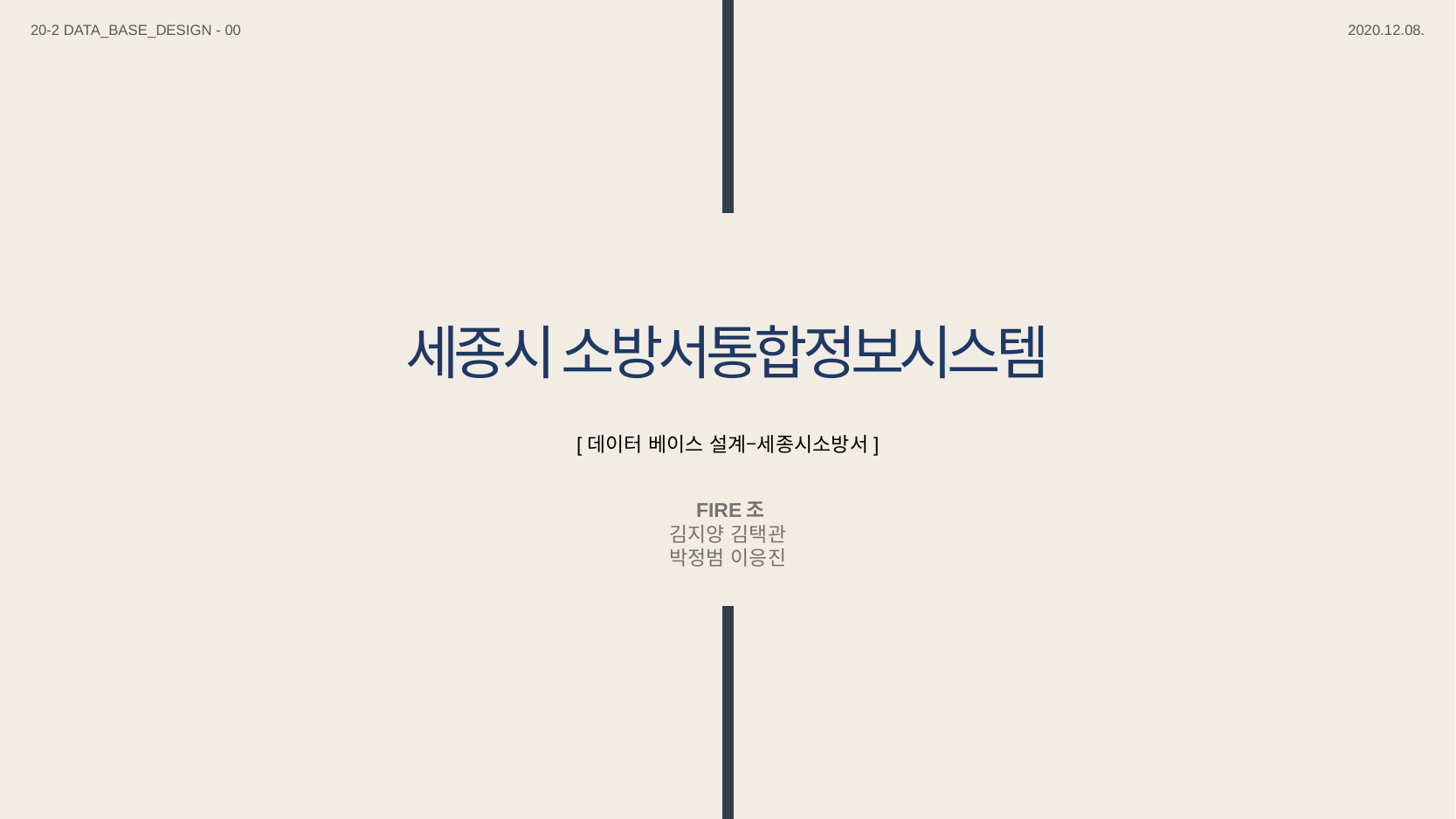

20-2 DATA_BASE_DESIGN - 00
2020.12.08.
세종시 소방서통합정보시스템
[데이터 베이스 설계–세종시소방서]
 FIRE조
김지양 김택관
박정범 이응진